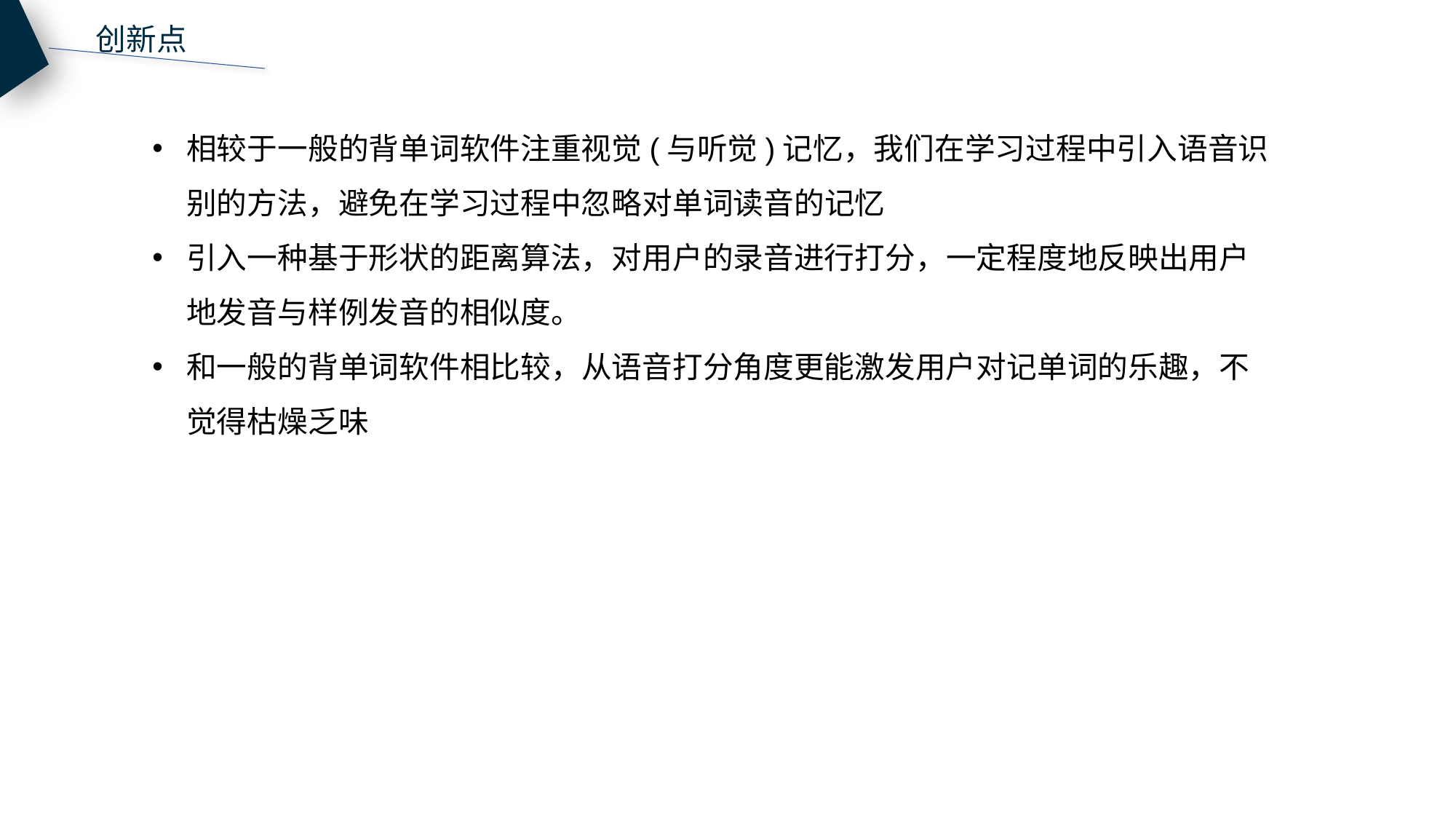

创新点
相较于一般的背单词软件注重视觉(与听觉)记忆，我们在学习过程中引入语音识别的方法，避免在学习过程中忽略对单词读音的记忆
引入一种基于形状的距离算法，对用户的录音进行打分，一定程度地反映出用户地发音与样例发音的相似度。
和一般的背单词软件相比较，从语音打分角度更能激发用户对记单词的乐趣，不觉得枯燥乏味